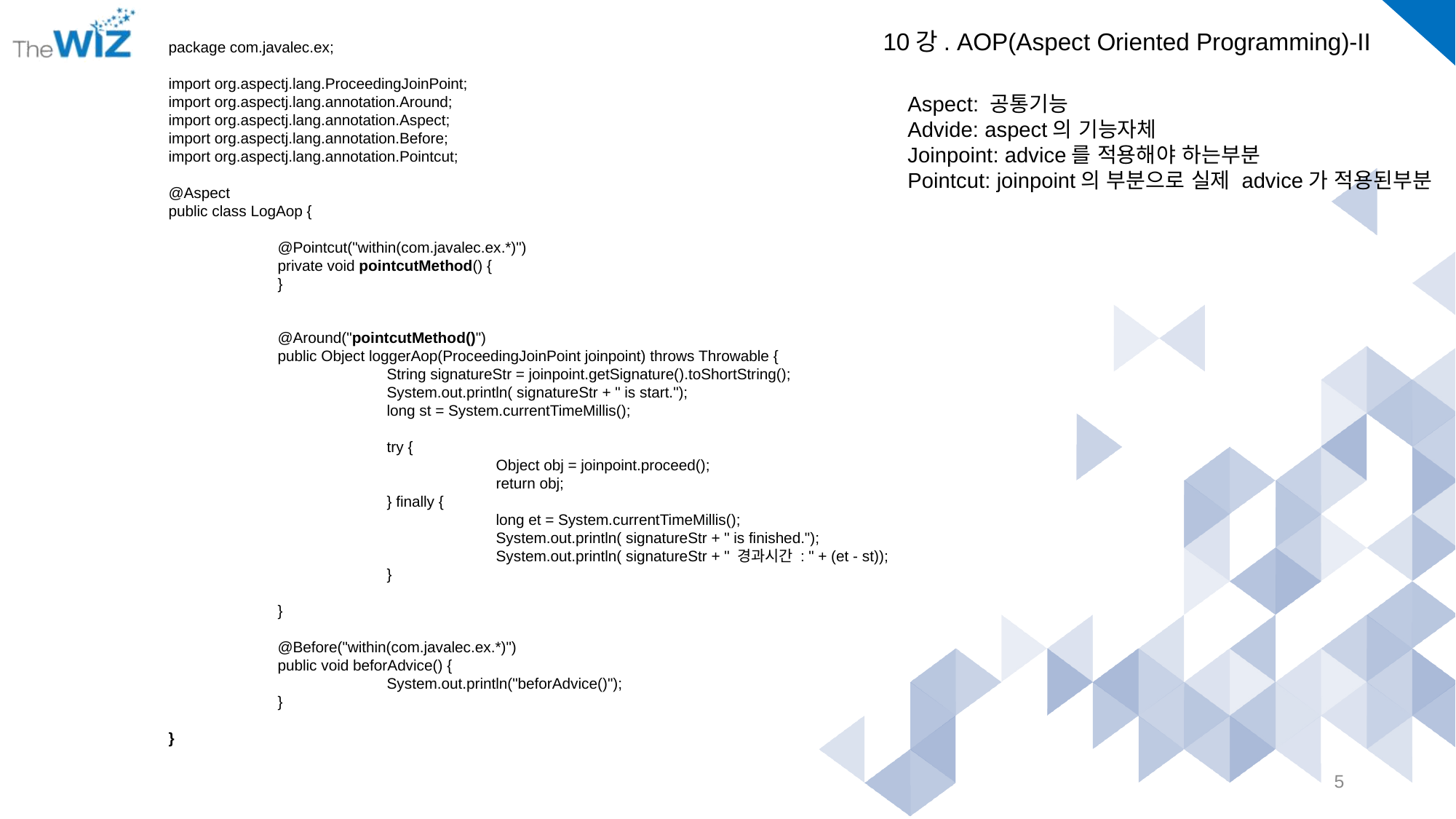

package com.javalec.ex;

import org.aspectj.lang.ProceedingJoinPoint;
import org.aspectj.lang.annotation.Around;
import org.aspectj.lang.annotation.Aspect;
import org.aspectj.lang.annotation.Before;
import org.aspectj.lang.annotation.Pointcut;

@Aspect
public class LogAop {

	@Pointcut("within(com.javalec.ex.*)")
	private void pointcutMethod() {
	}

	@Around("pointcutMethod()")
	public Object loggerAop(ProceedingJoinPoint joinpoint) throws Throwable {
		String signatureStr = joinpoint.getSignature().toShortString();
		System.out.println( signatureStr + " is start.");
		long st = System.currentTimeMillis();

		try {
			Object obj = joinpoint.proceed();
			return obj;
		} finally {
			long et = System.currentTimeMillis();
			System.out.println( signatureStr + " is finished.");
			System.out.println( signatureStr + " 경과시간 : " + (et - st));
		}

	}

	@Before("within(com.javalec.ex.*)")
	public void beforAdvice() {
		System.out.println("beforAdvice()");
	}

}
Aspect: 공통기능
Advide: aspect의 기능자체
Joinpoint: advice를 적용해야 하는부분
Pointcut: joinpoint의 부분으로 실제 advice가 적용된부분
5